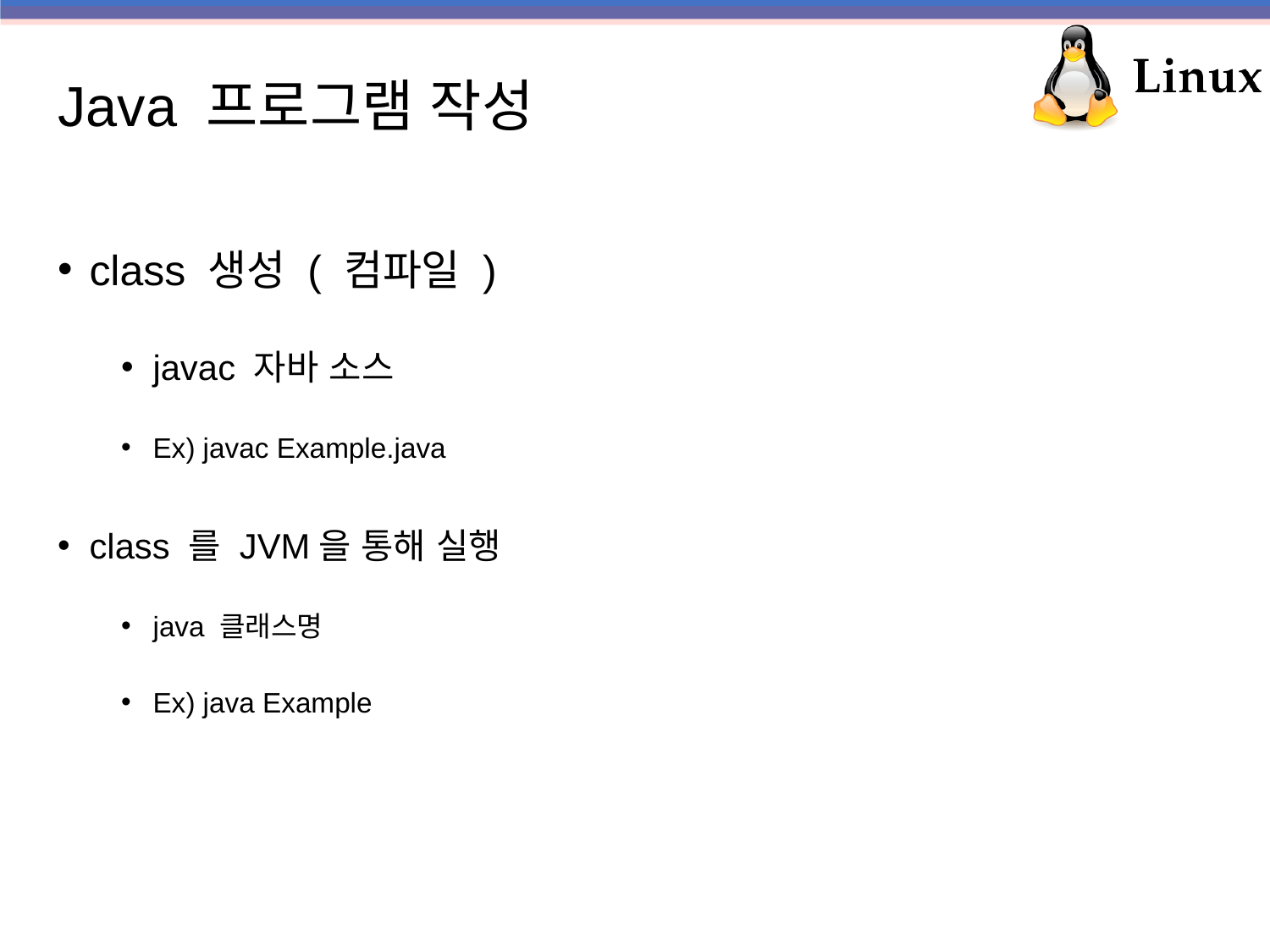

# Java 프로그램 작성
class 생성 ( 컴파일 )
javac 자바 소스
Ex) javac Example.java
class 를 JVM을 통해 실행
java 클래스명
Ex) java Example